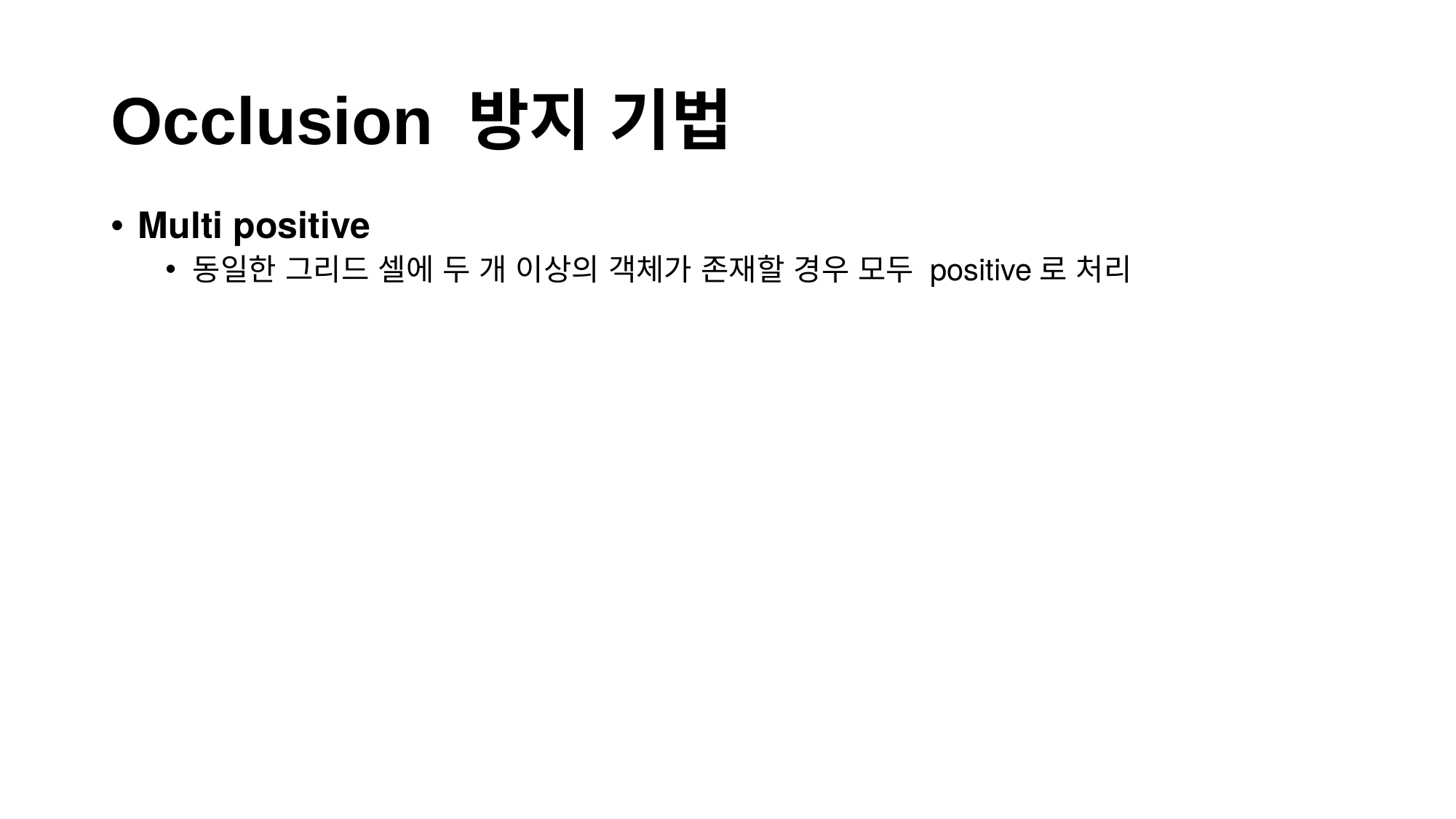

# Occlusion 방지 기법
Multi positive
동일한 그리드 셀에 두 개 이상의 객체가 존재할 경우 모두 positive로 처리